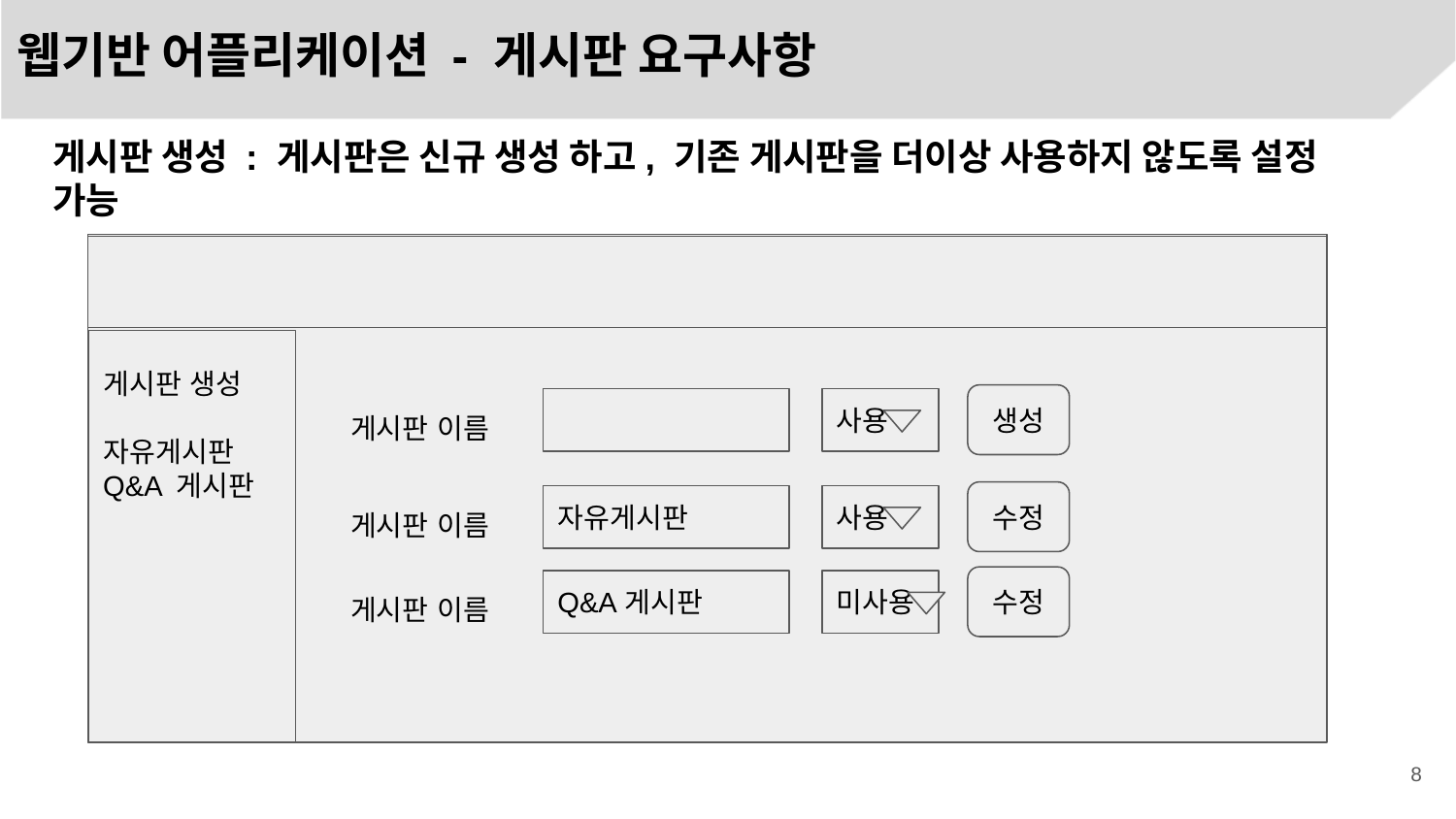

# 웹기반 어플리케이션 - 게시판 요구사항
게시판 생성 : 게시판은 신규 생성 하고, 기존 게시판을 더이상 사용하지 않도록 설정 가능

게시판 생성

자유게시판
Q&A 게시판

생성

사용
게시판 이름

수정
자유게시판
사용
게시판 이름

수정
Q&A게시판
미사용
게시판 이름

8